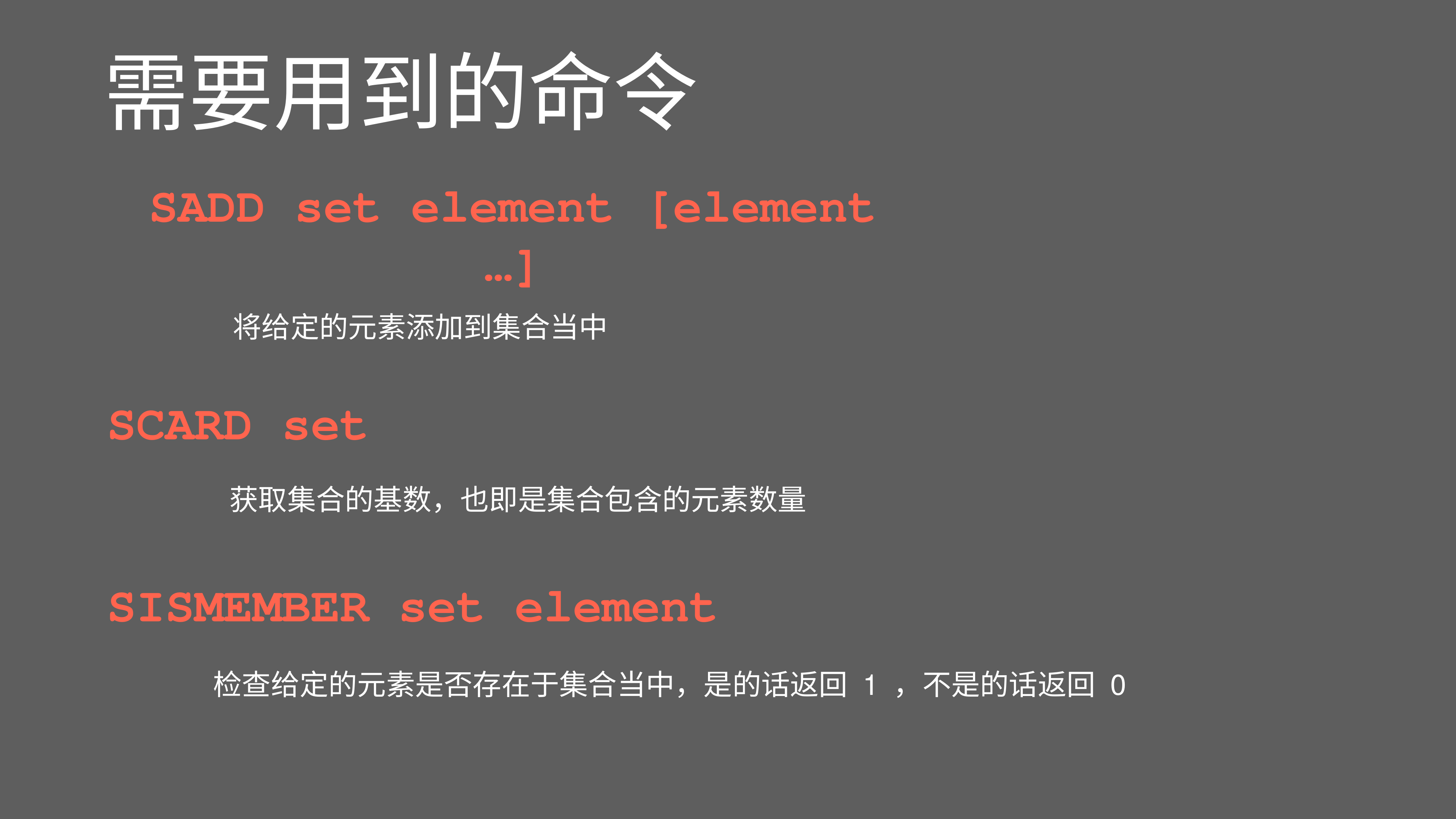

# 需要用到的命令
SADD set element [element …]
将给定的元素添加到集合当中
SCARD set
获取集合的基数，也即是集合包含的元素数量
SISMEMBER set element
检查给定的元素是否存在于集合当中，是的话返回 1 ，不是的话返回 0